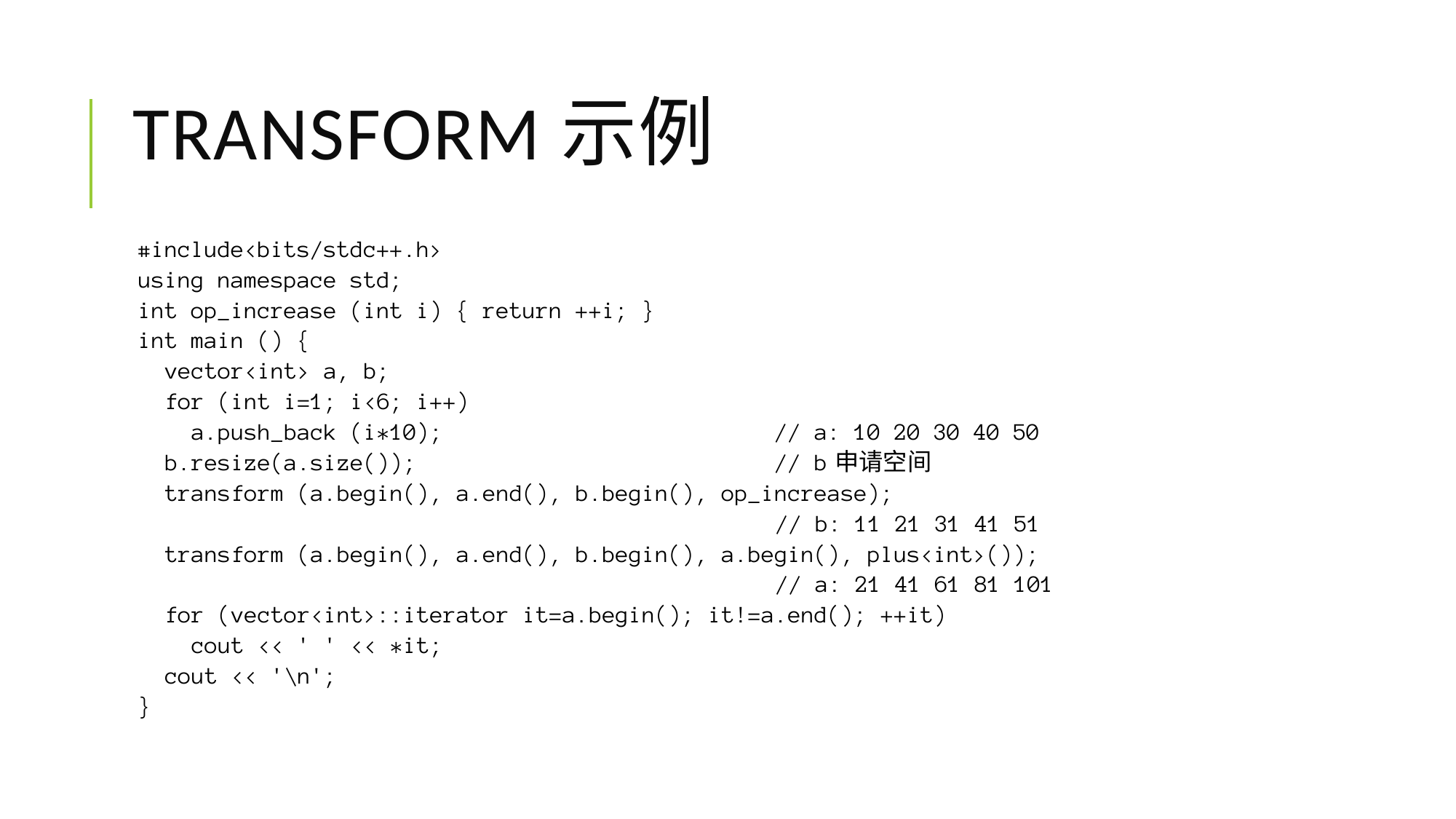

# transform示例
#include<bits/stdc++.h>
using namespace std;
int op_increase (int i) { return ++i; }
int main () {
  vector<int> a, b;
  for (int i=1; i<6; i++)
    a.push_back (i*10);                         // a: 10 20 30 40 50
  b.resize(a.size());                           // b申请空间
  transform (a.begin(), a.end(), b.begin(), op_increase);
                                                // b: 11 21 31 41 51
  transform (a.begin(), a.end(), b.begin(), a.begin(), plus<int>());
                                                // a: 21 41 61 81 101
  for (vector<int>::iterator it=a.begin(); it!=a.end(); ++it)
    cout << ' ' << *it;
  cout << '\n';
}